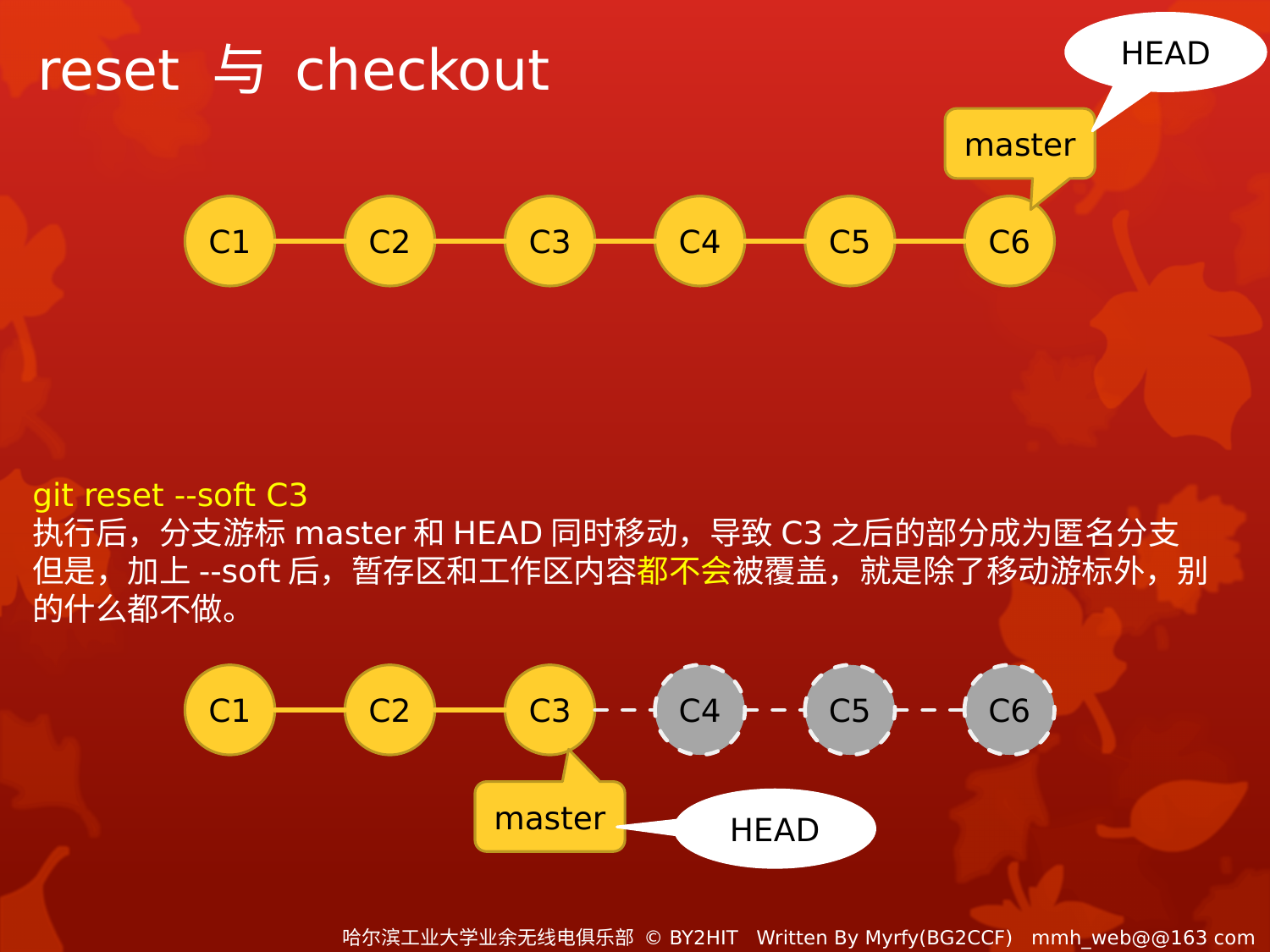

HEAD
# reset 与 checkout
master
C1
C2
C3
C4
C5
C6
git reset --soft C3
执行后，分支游标master和HEAD同时移动，导致C3之后的部分成为匿名分支
但是，加上--soft后，暂存区和工作区内容都不会被覆盖，就是除了移动游标外，别的什么都不做。
C1
C2
C3
C4
C5
C6
master
HEAD